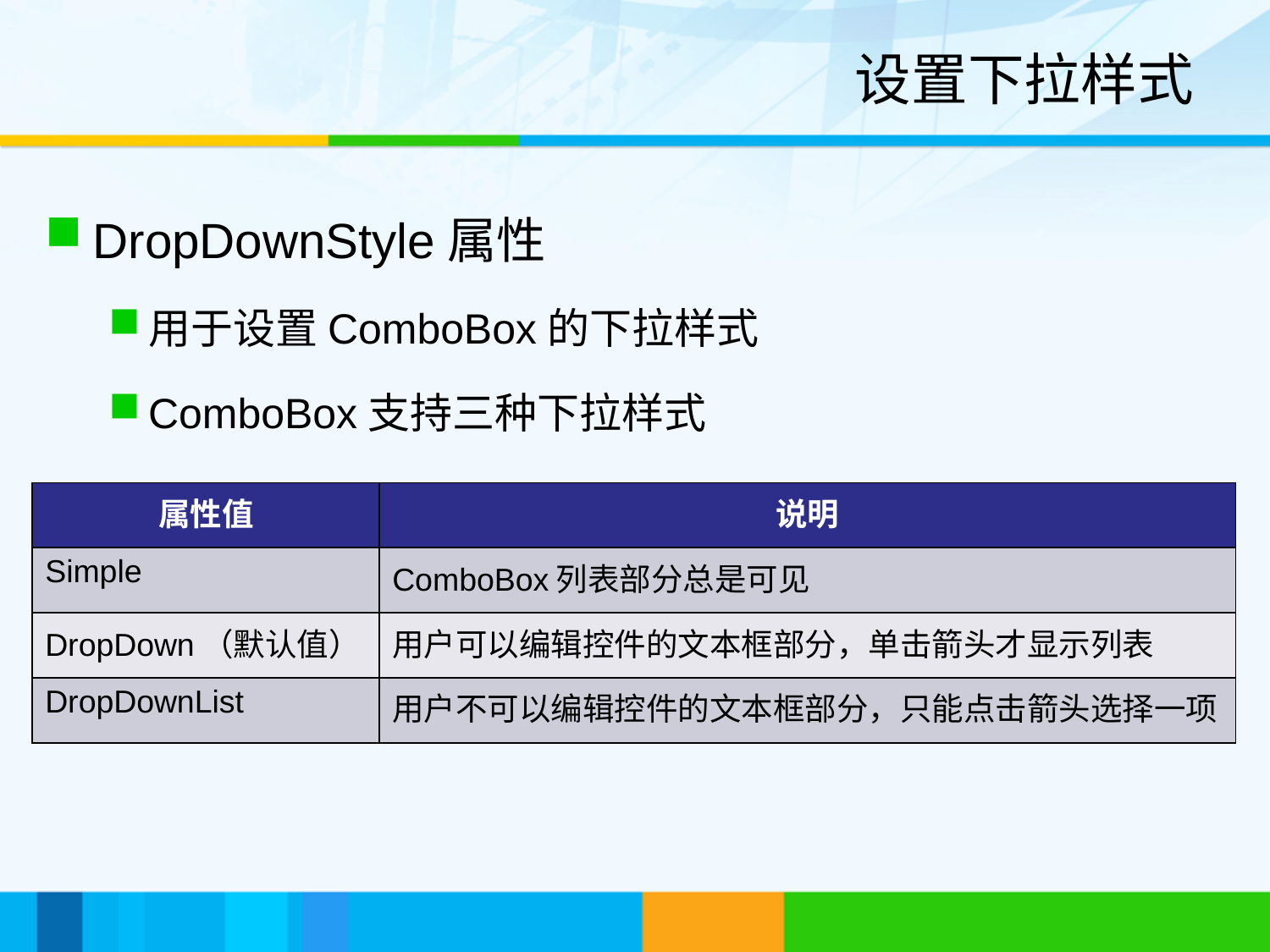

# 设置下拉样式
DropDownStyle属性
用于设置ComboBox的下拉样式
ComboBox支持三种下拉样式
| 属性值 | 说明 |
| --- | --- |
| Simple | ComboBox列表部分总是可见 |
| DropDown（默认值） | 用户可以编辑控件的文本框部分，单击箭头才显示列表 |
| DropDownList | 用户不可以编辑控件的文本框部分，只能点击箭头选择一项 |